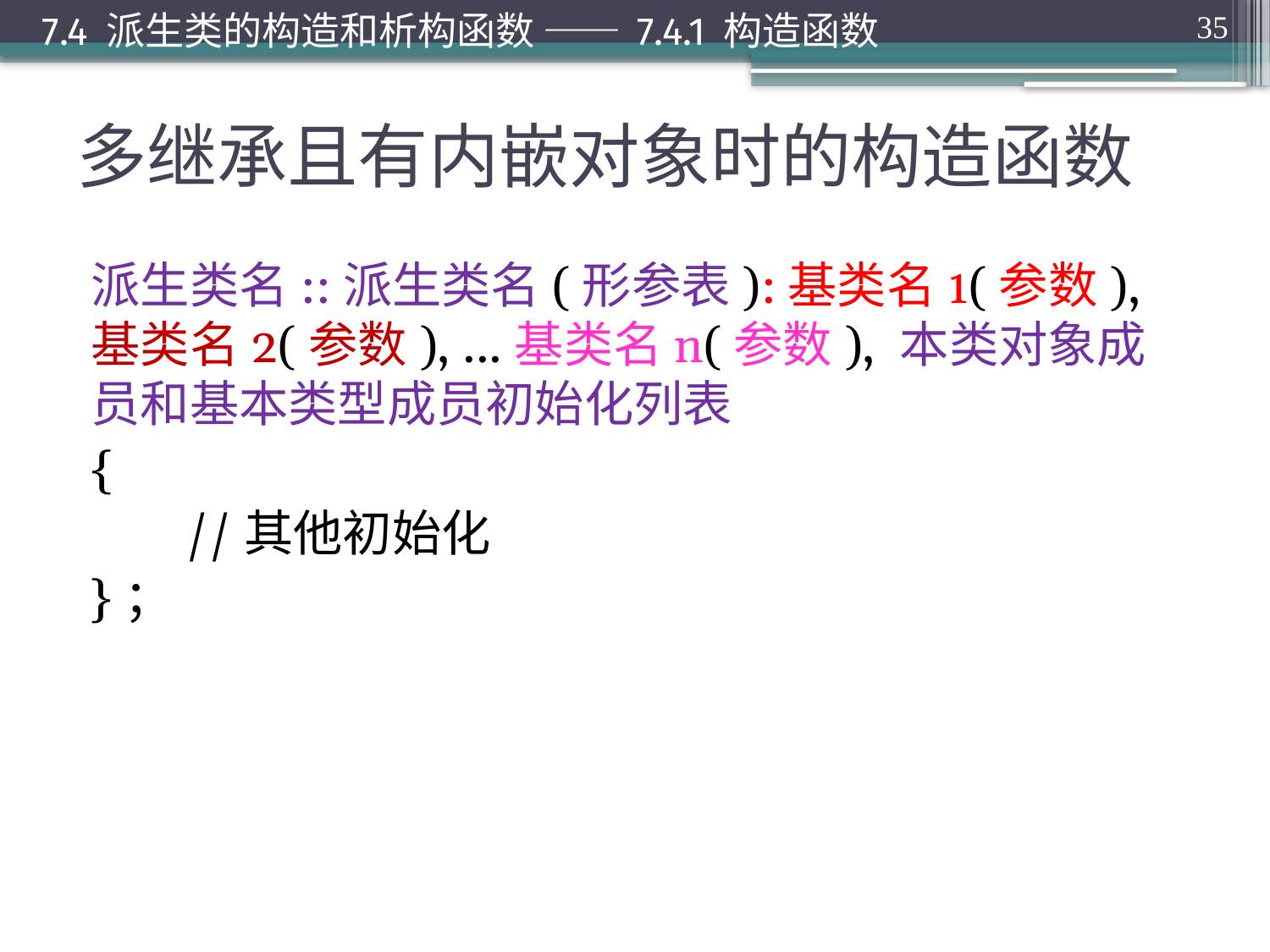

7.4 派生类的构造和析构函数 —— 7.4.1 构造函数
35
# 多继承且有内嵌对象时的构造函数
派生类名::派生类名(形参表):基类名1(参数), 基类名2(参数), ...基类名n(参数), 本类对象成员和基本类型成员初始化列表
{
        //其他初始化
}；